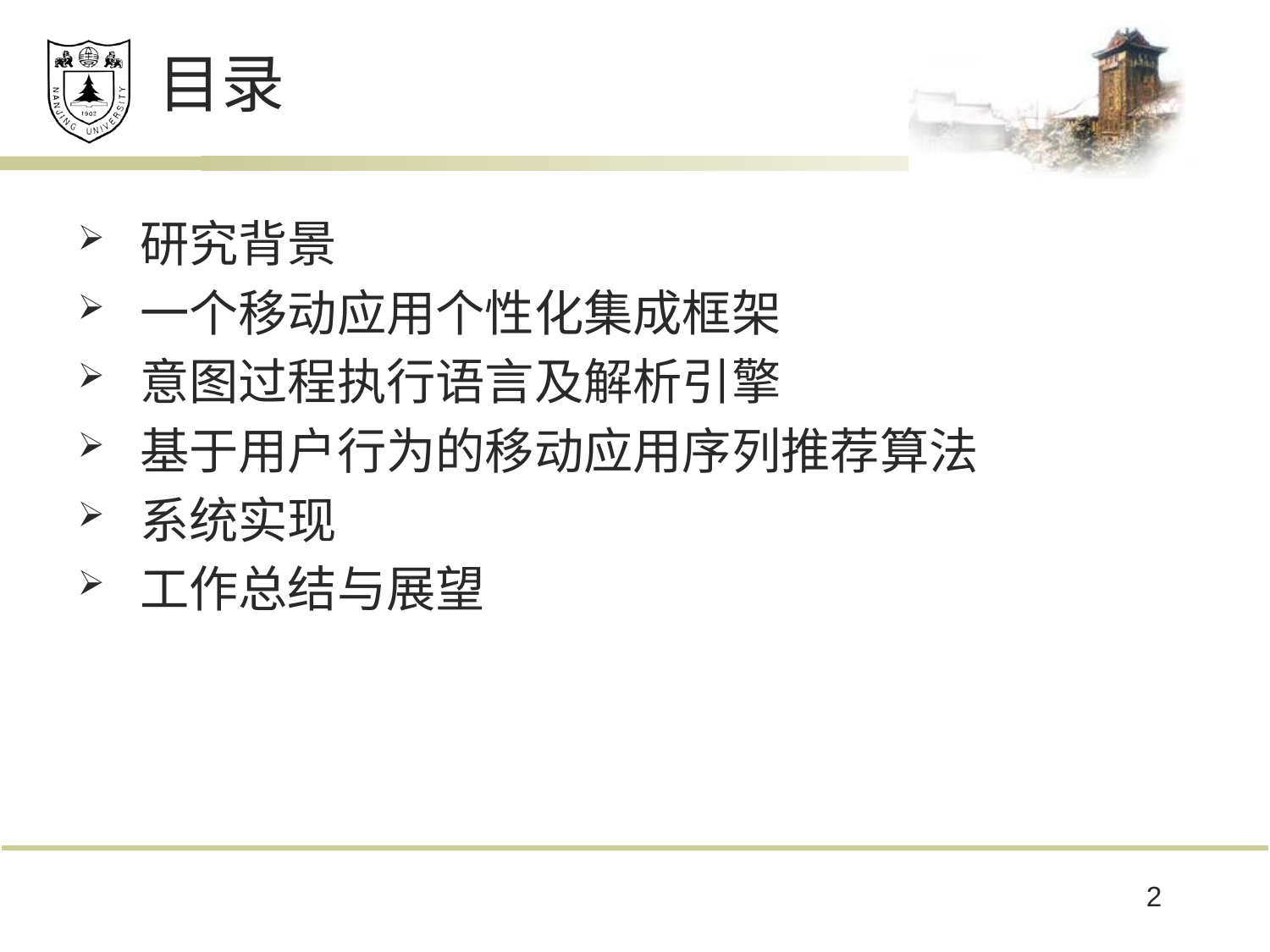

# 目录
研究背景
一个移动应用个性化集成框架
意图过程执行语言及解析引擎
基于用户行为的移动应用序列推荐算法
系统实现
工作总结与展望
2